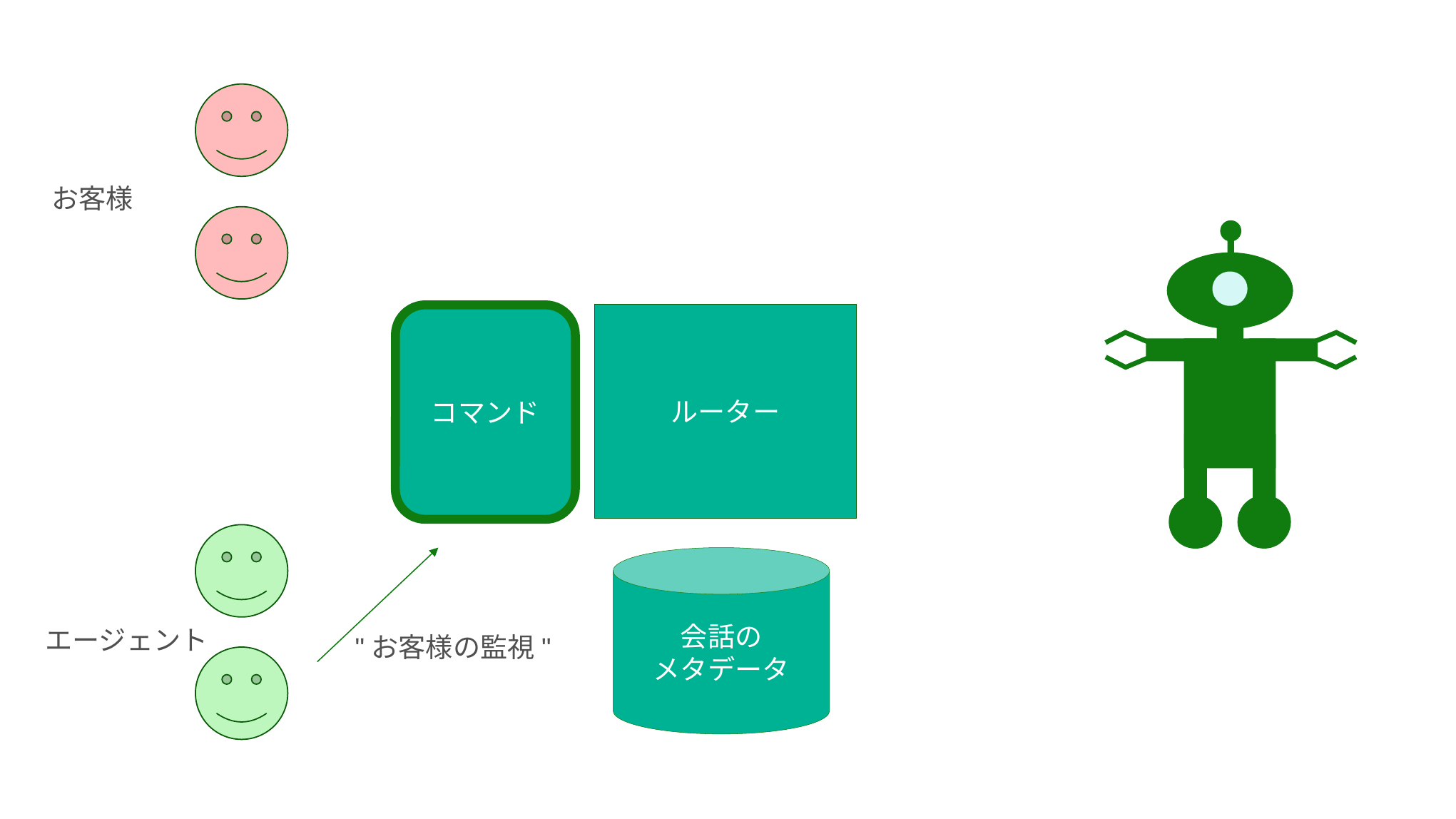

お客様

ルーター
コマンド

会話の
メタデータ
エージェント
"お客様の監視"